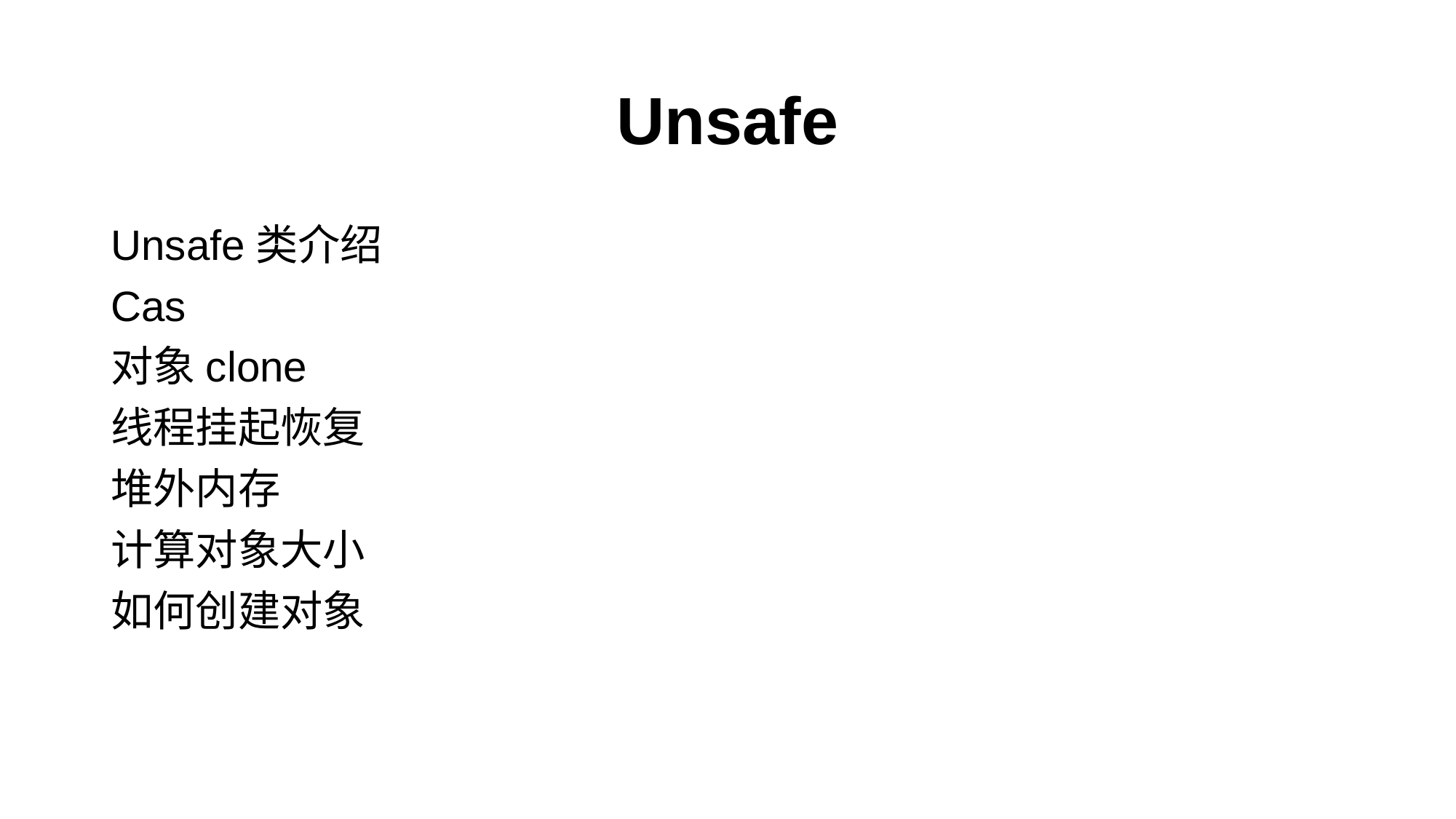

# Unsafe
Unsafe类介绍
Cas
对象clone
线程挂起恢复
堆外内存
计算对象大小
如何创建对象